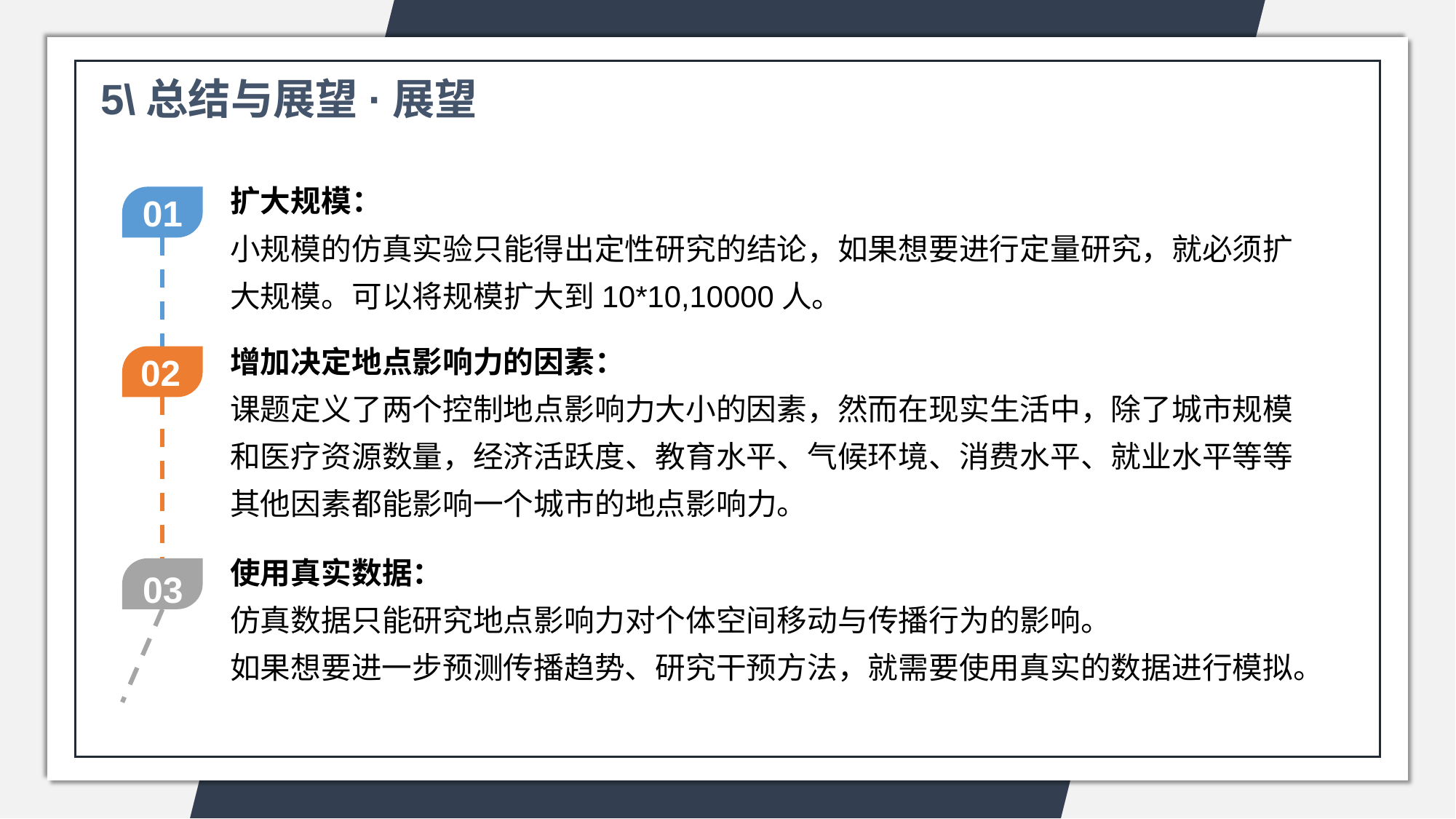

5\总结与展望·展望
扩大规模：
小规模的仿真实验只能得出定性研究的结论，如果想要进行定量研究，就必须扩大规模。可以将规模扩大到10*10,10000人。

01

增加决定地点影响力的因素：
课题定义了两个控制地点影响力大小的因素，然而在现实生活中，除了城市规模和医疗资源数量，经济活跃度、教育水平、气候环境、消费水平、就业水平等等其他因素都能影响一个城市的地点影响力。

02

使用真实数据：
仿真数据只能研究地点影响力对个体空间移动与传播行为的影响。
如果想要进一步预测传播趋势、研究干预方法，就需要使用真实的数据进行模拟。
03